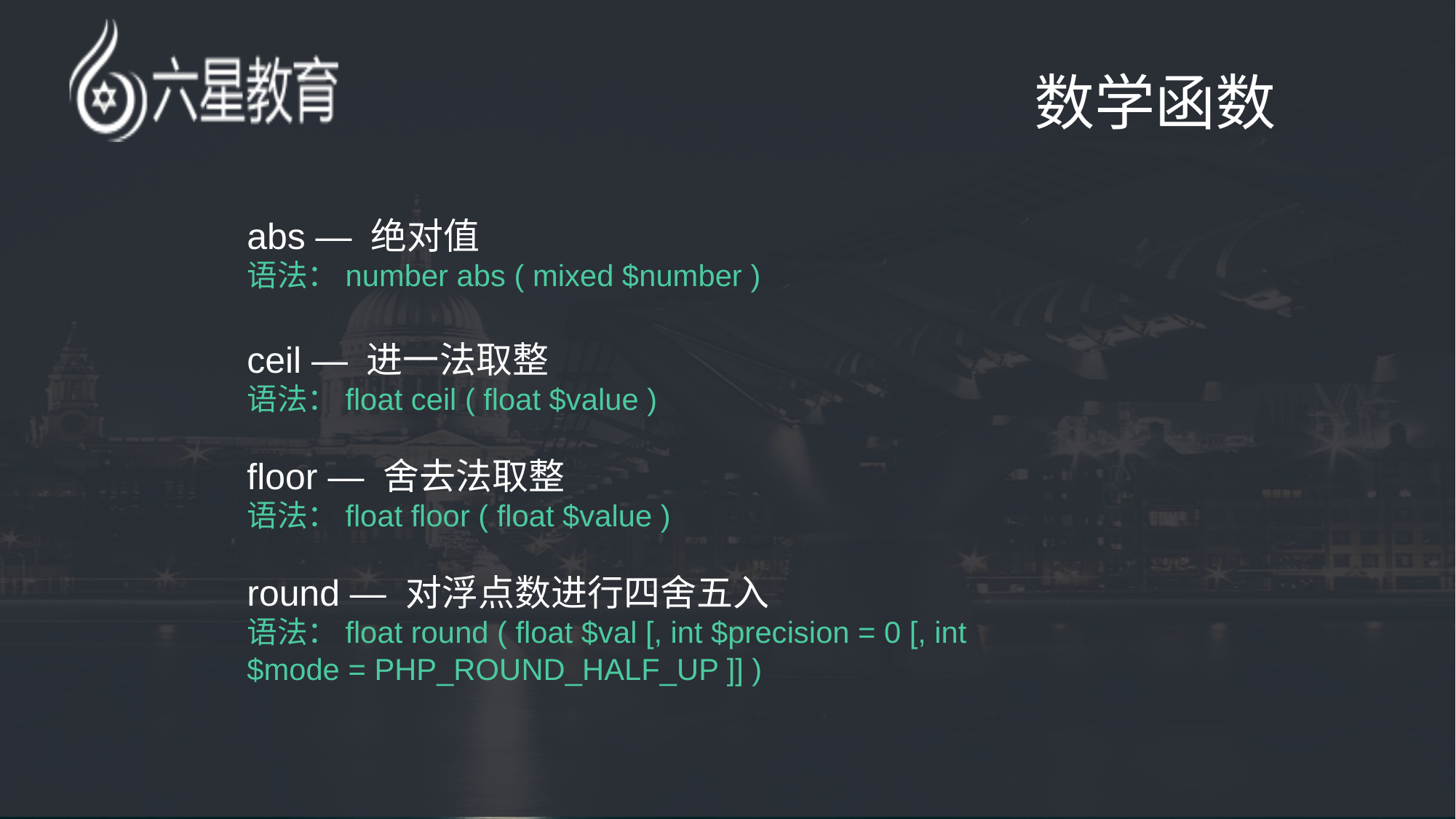

# 数学函数
abs — 绝对值
语法：number abs ( mixed $number )

ceil — 进一法取整
语法：float ceil ( float $value )

floor — 舍去法取整
语法：float floor ( float $value )

round — 对浮点数进行四舍五入
语法：float round ( float $val [, int $precision = 0 [, int $mode = PHP_ROUND_HALF_UP ]] )